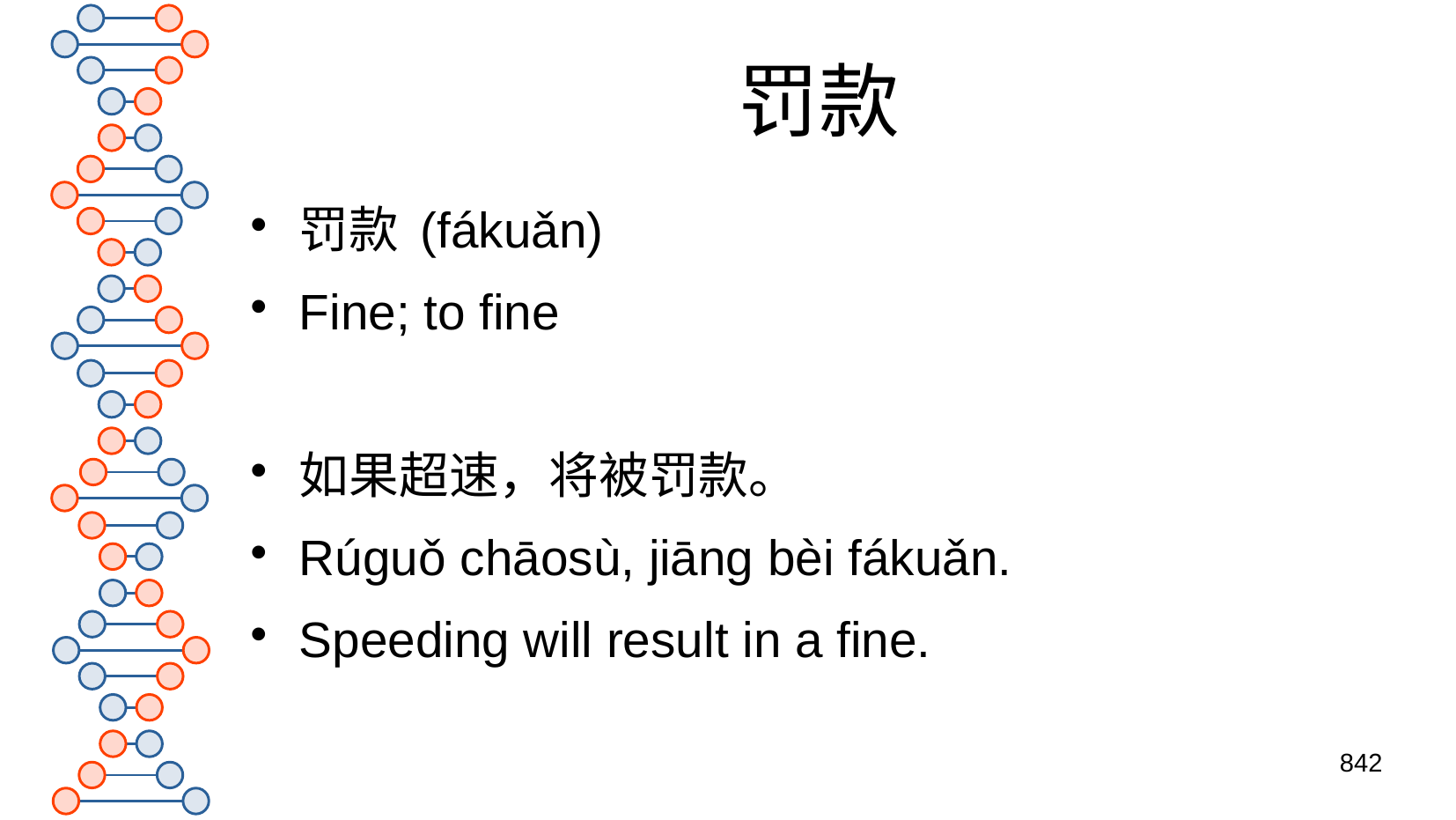

# 罚款
罚款 (fákuǎn)
Fine; to fine

如果超速，将被罚款。
Rúguǒ chāosù, jiāng bèi fákuǎn.
Speeding will result in a fine.

842